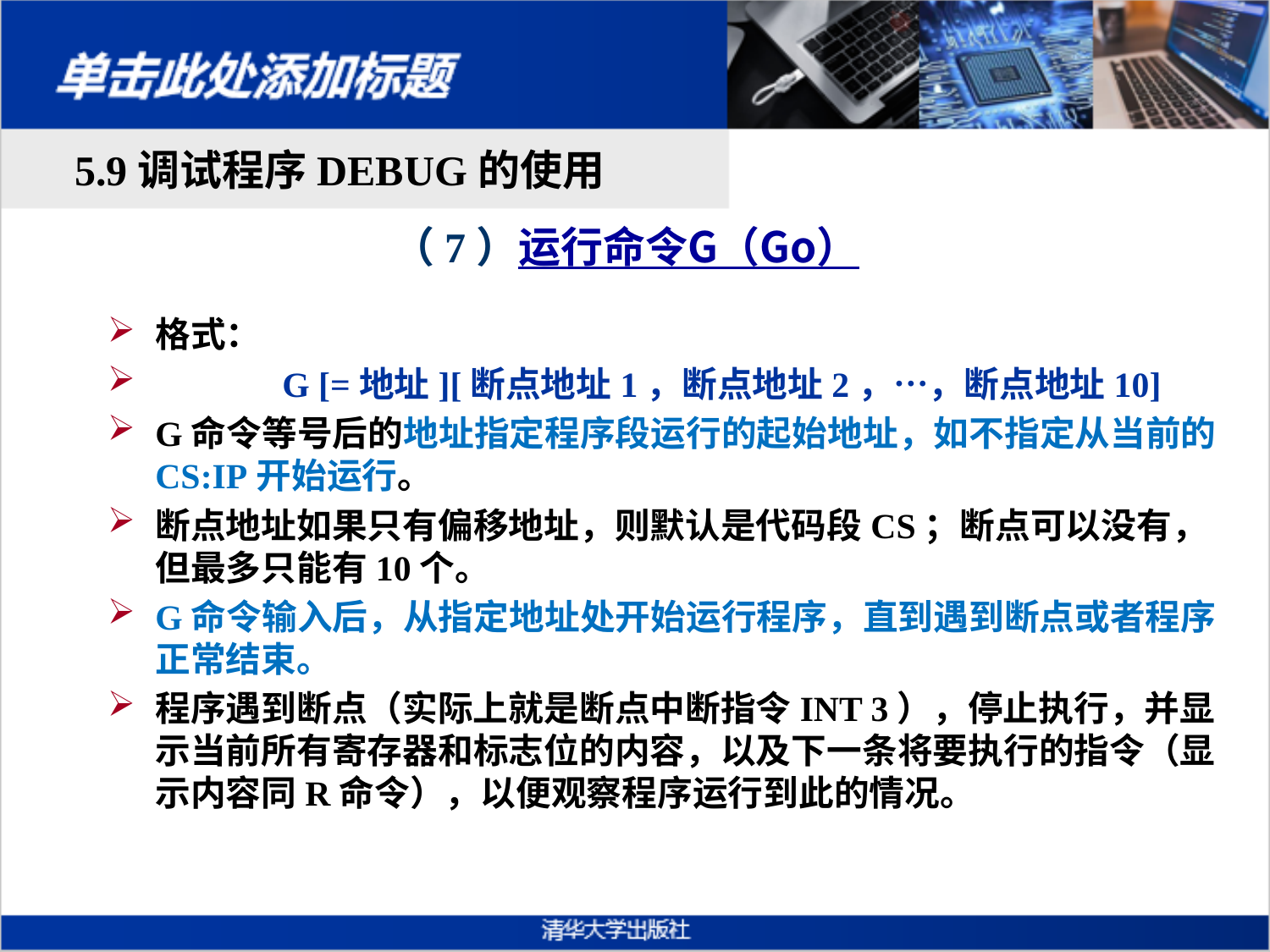

5.9调试程序DEBUG的使用
# （7）运行命令G（Go）
格式：
	G [=地址][断点地址1，断点地址2，…，断点地址10]
G命令等号后的地址指定程序段运行的起始地址，如不指定从当前的CS:IP开始运行。
断点地址如果只有偏移地址，则默认是代码段CS；断点可以没有，但最多只能有10个。
G命令输入后，从指定地址处开始运行程序，直到遇到断点或者程序正常结束。
程序遇到断点（实际上就是断点中断指令INT 3），停止执行，并显示当前所有寄存器和标志位的内容，以及下一条将要执行的指令（显示内容同R命令），以便观察程序运行到此的情况。